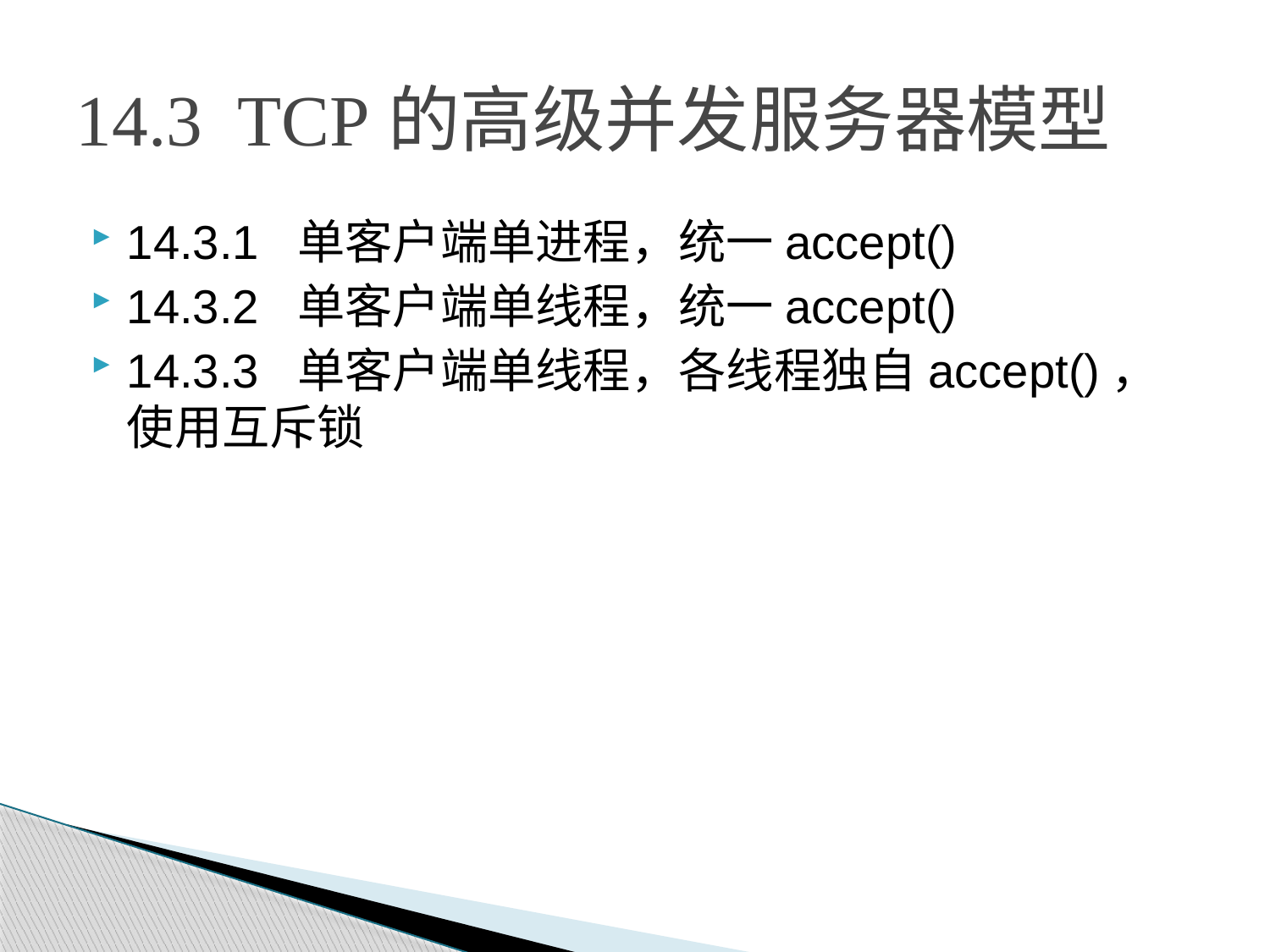

# 14.3  TCP的高级并发服务器模型
14.3.1  单客户端单进程，统一accept()
14.3.2  单客户端单线程，统一accept()
14.3.3  单客户端单线程，各线程独自accept()，使用互斥锁